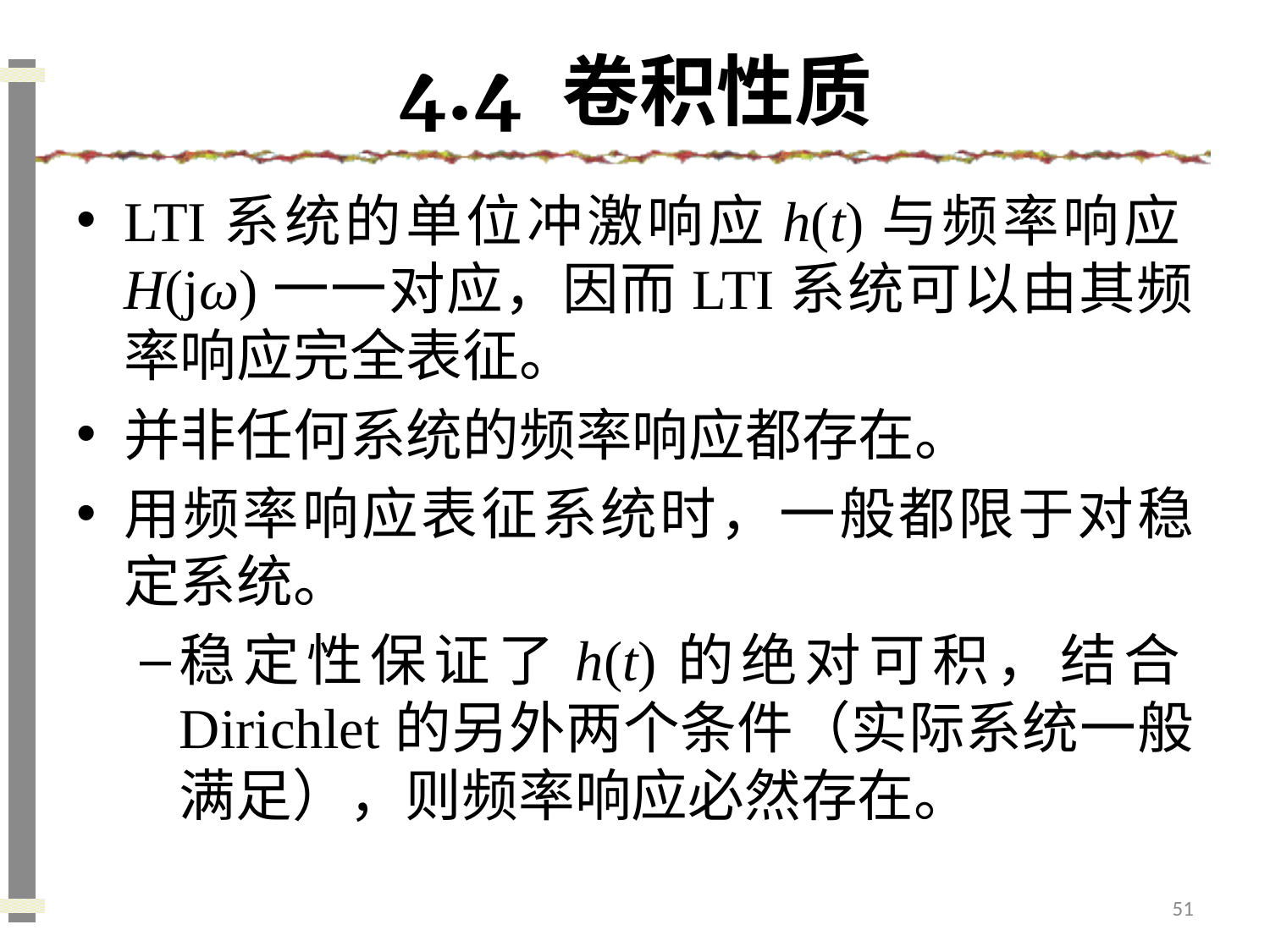

# 4.4 卷积性质
LTI系统的单位冲激响应h(t)与频率响应H(jω)一一对应，因而LTI系统可以由其频率响应完全表征。
并非任何系统的频率响应都存在。
用频率响应表征系统时，一般都限于对稳定系统。
稳定性保证了h(t)的绝对可积，结合Dirichlet的另外两个条件（实际系统一般满足），则频率响应必然存在。
51